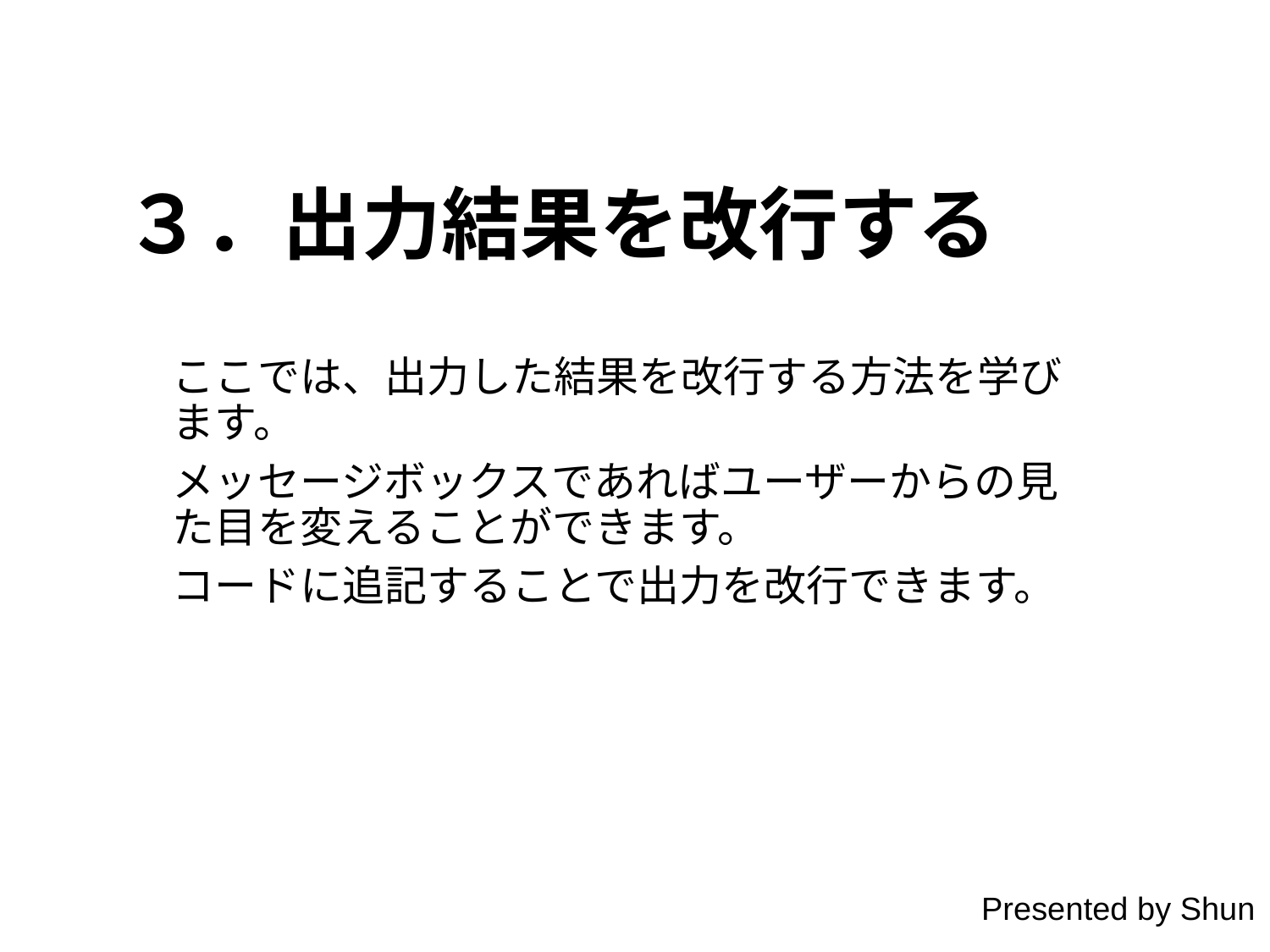

# ３．出力結果を改行する

ここでは、出力した結果を改行する方法を学びます。
メッセージボックスであればユーザーからの見た目を変えることができます。
コードに追記することで出力を改行できます。
Presented by Shun